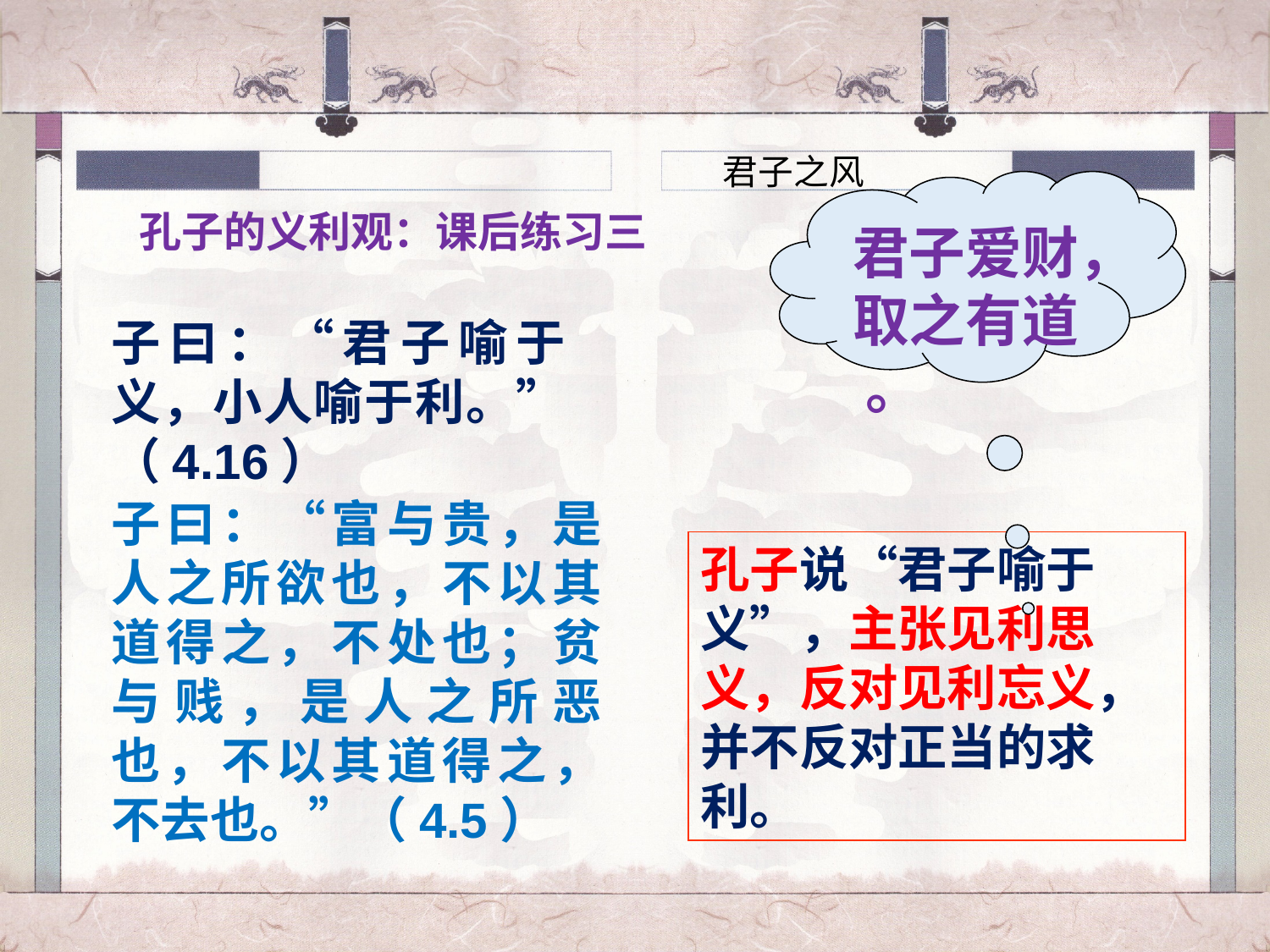

君子之风

孔子的义利观：课后练习三
君子爱财，取之有道 。
子曰：“君子喻于义，小人喻于利。”（4.16）
子曰：“富与贵，是人之所欲也，不以其道得之，不处也；贫与贱，是人之所恶也，不以其道得之，不去也。”（4.5）
孔子说“君子喻于义”，主张见利思义，反对见利忘义，并不反对正当的求利。